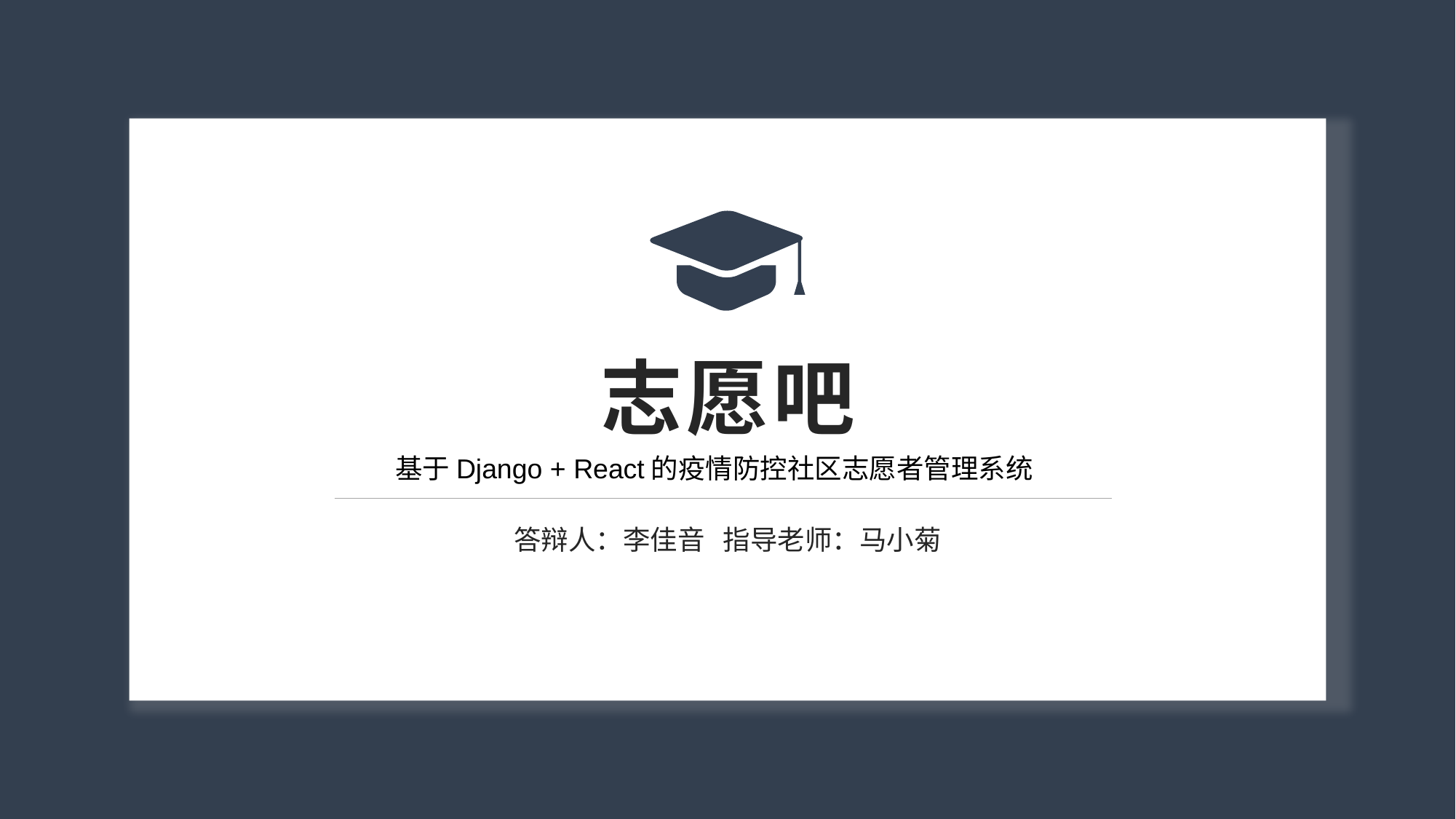

志愿吧

答辩人：李佳音   指导老师：马小菊
基于Django + React的疫情防控社区志愿者管理系统